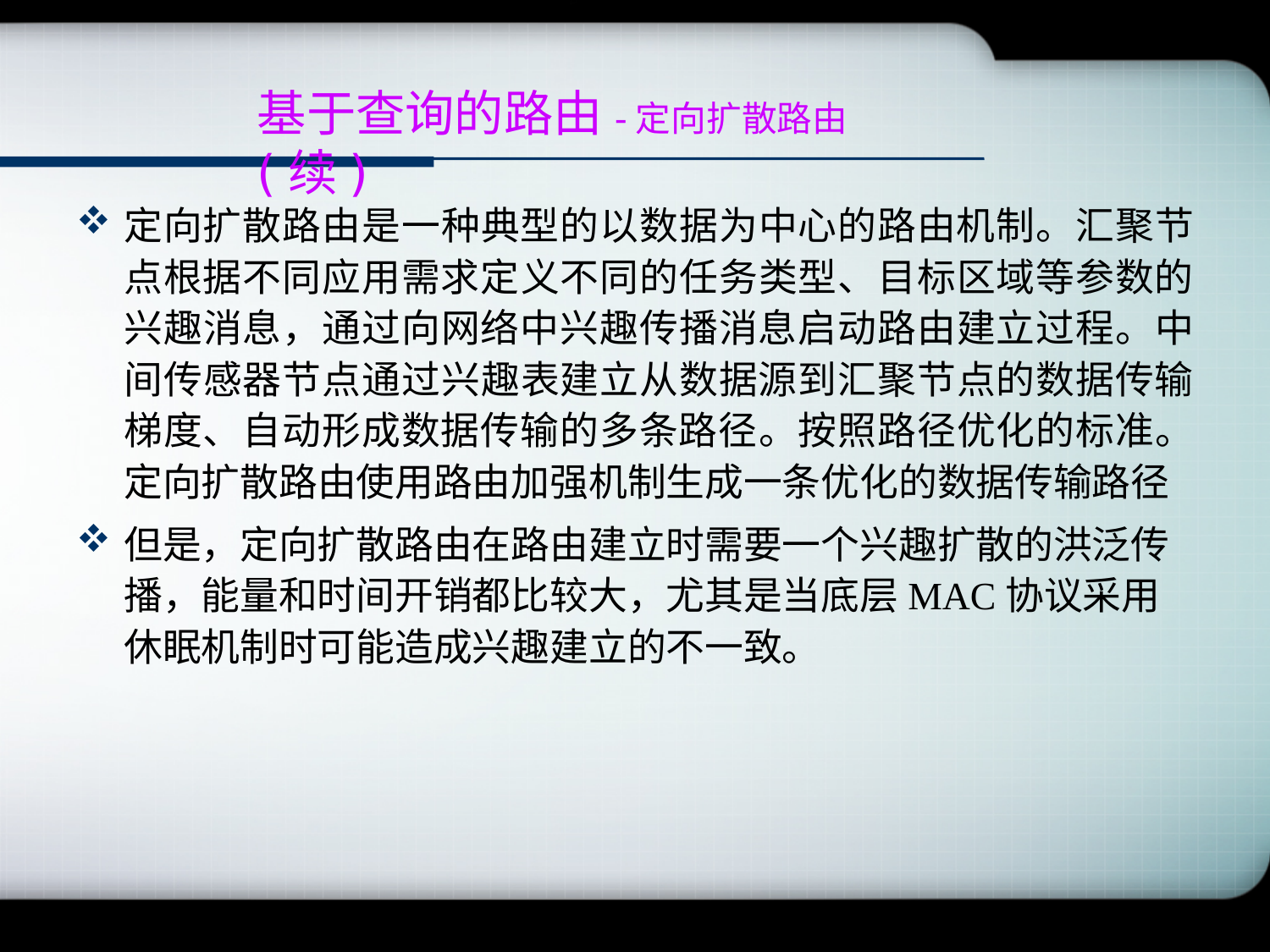

基于查询的路由-定向扩散路由(续)
定向扩散路由是一种典型的以数据为中心的路由机制。汇聚节点根据不同应用需求定义不同的任务类型、目标区域等参数的兴趣消息，通过向网络中兴趣传播消息启动路由建立过程。中间传感器节点通过兴趣表建立从数据源到汇聚节点的数据传输梯度、自动形成数据传输的多条路径。按照路径优化的标准。定向扩散路由使用路由加强机制生成一条优化的数据传输路径
但是，定向扩散路由在路由建立时需要一个兴趣扩散的洪泛传播，能量和时间开销都比较大，尤其是当底层MAC协议采用休眠机制时可能造成兴趣建立的不一致。